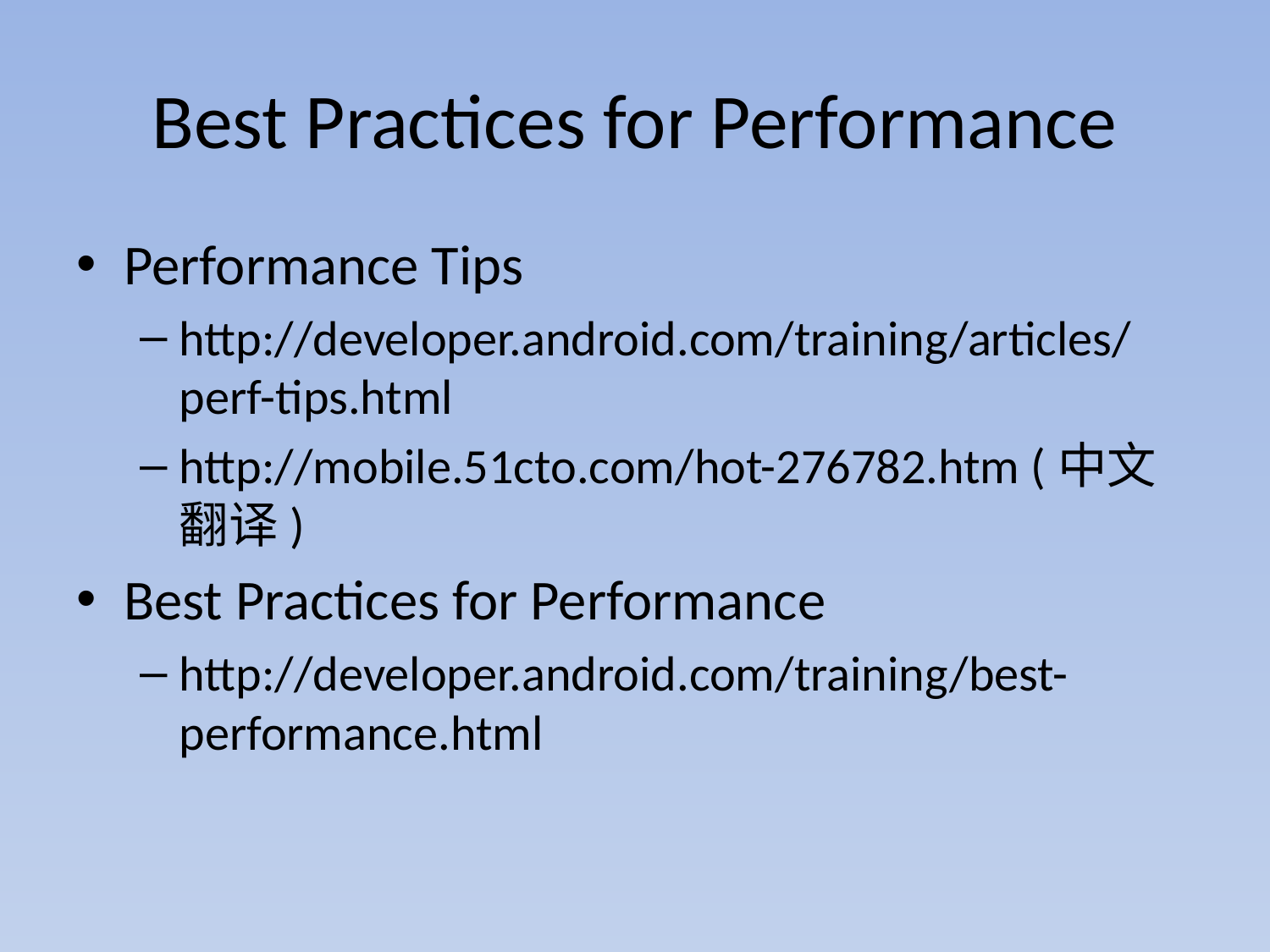

# Best Practices for Performance
Performance Tips
http://developer.android.com/training/articles/perf-tips.html
http://mobile.51cto.com/hot-276782.htm (中文翻译)
Best Practices for Performance
http://developer.android.com/training/best-performance.html